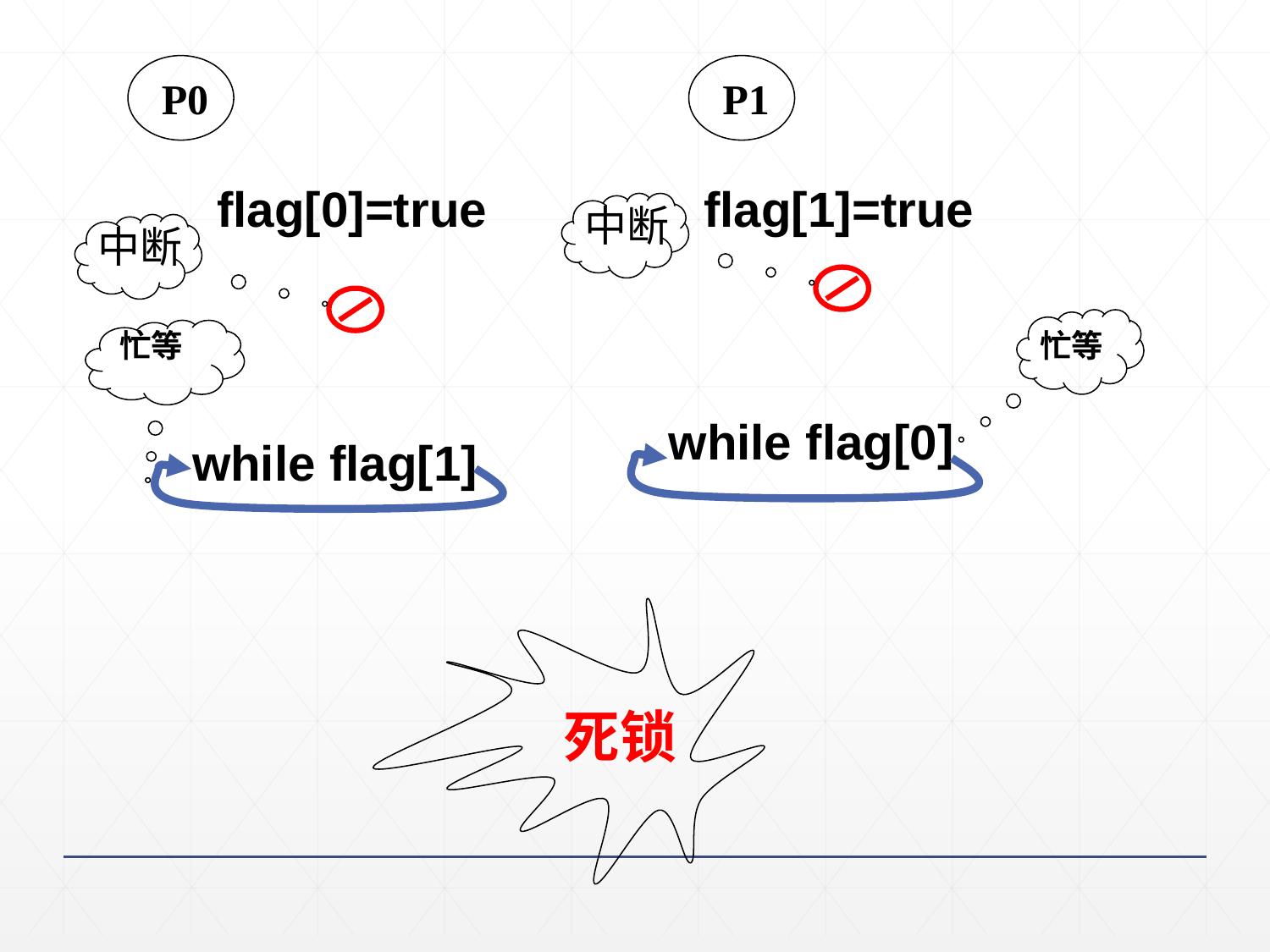

P0

P1
flag[0]=true
flag[1]=true

中断

中断

忙等

忙等
while flag[0]
while flag[1]

死锁